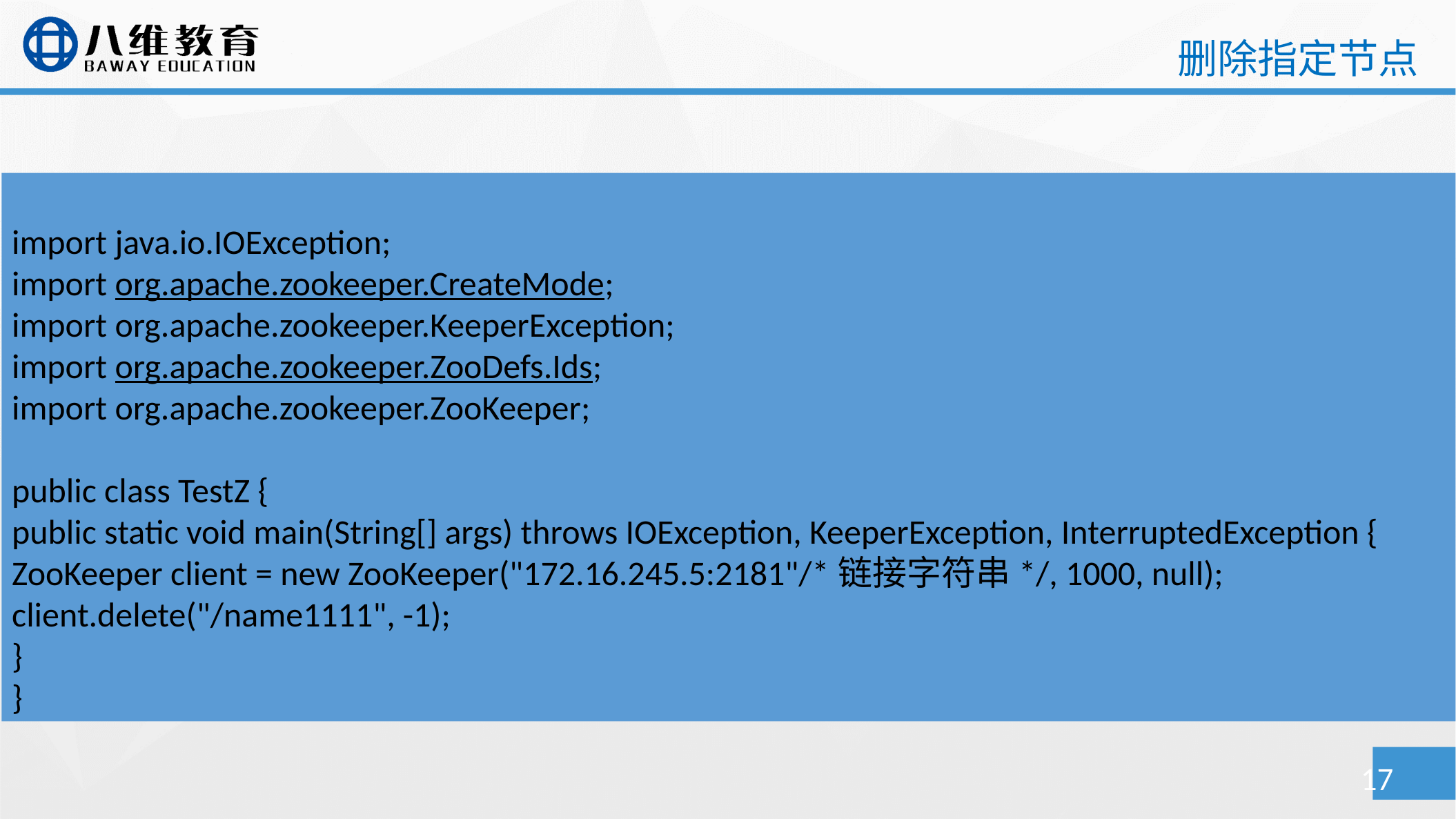

删除指定节点

import java.io.IOException;
import org.apache.zookeeper.CreateMode;
import org.apache.zookeeper.KeeperException;
import org.apache.zookeeper.ZooDefs.Ids;
import org.apache.zookeeper.ZooKeeper;

public class TestZ {
public static void main(String[] args) throws IOException, KeeperException, InterruptedException {
ZooKeeper client = new ZooKeeper("172.16.245.5:2181"/*链接字符串*/, 1000, null);
client.delete("/name1111", -1);
}
}